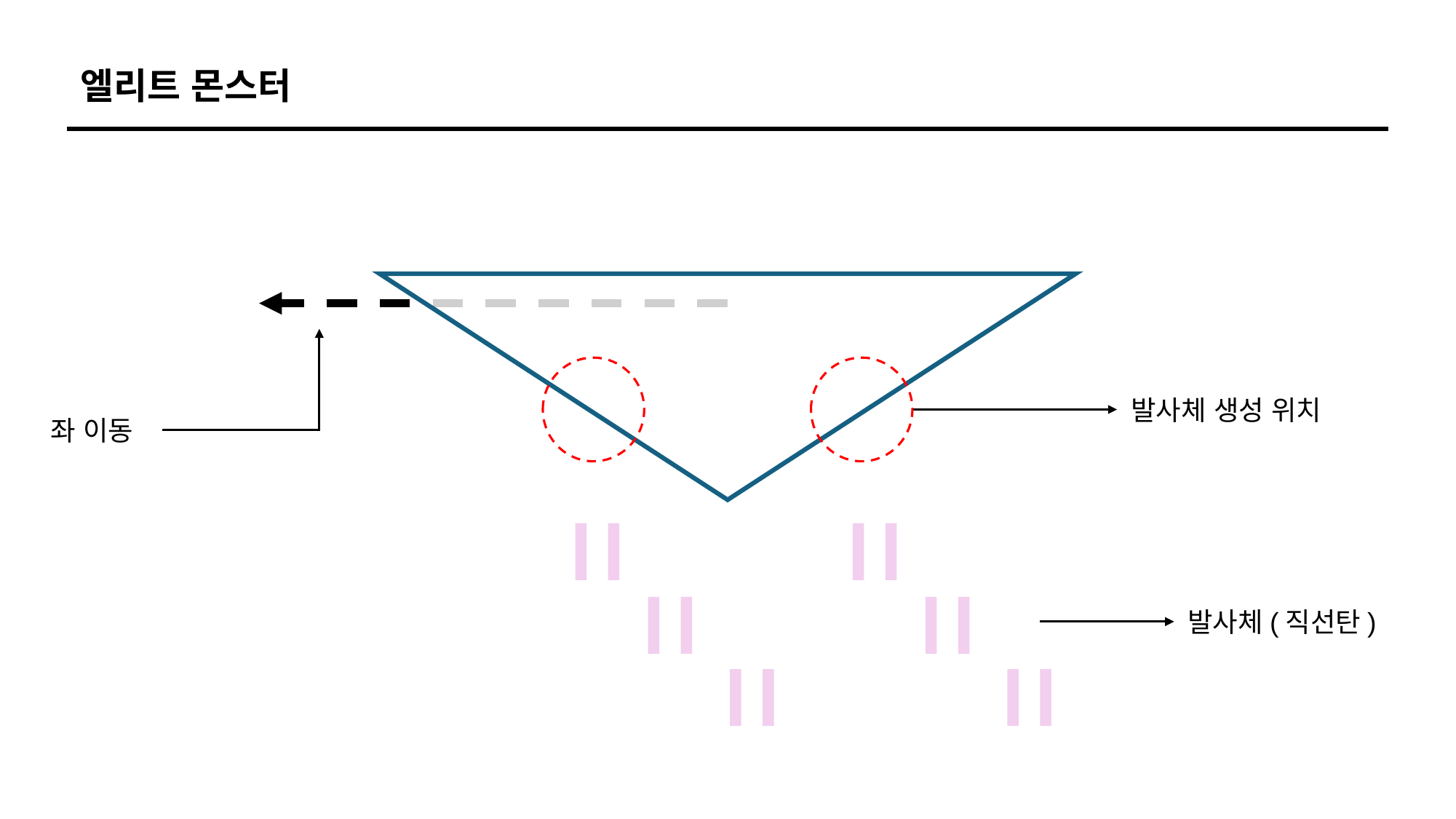

엘리트 몬스터

발사체 생성 위치
좌 이동

발사체(직선탄)